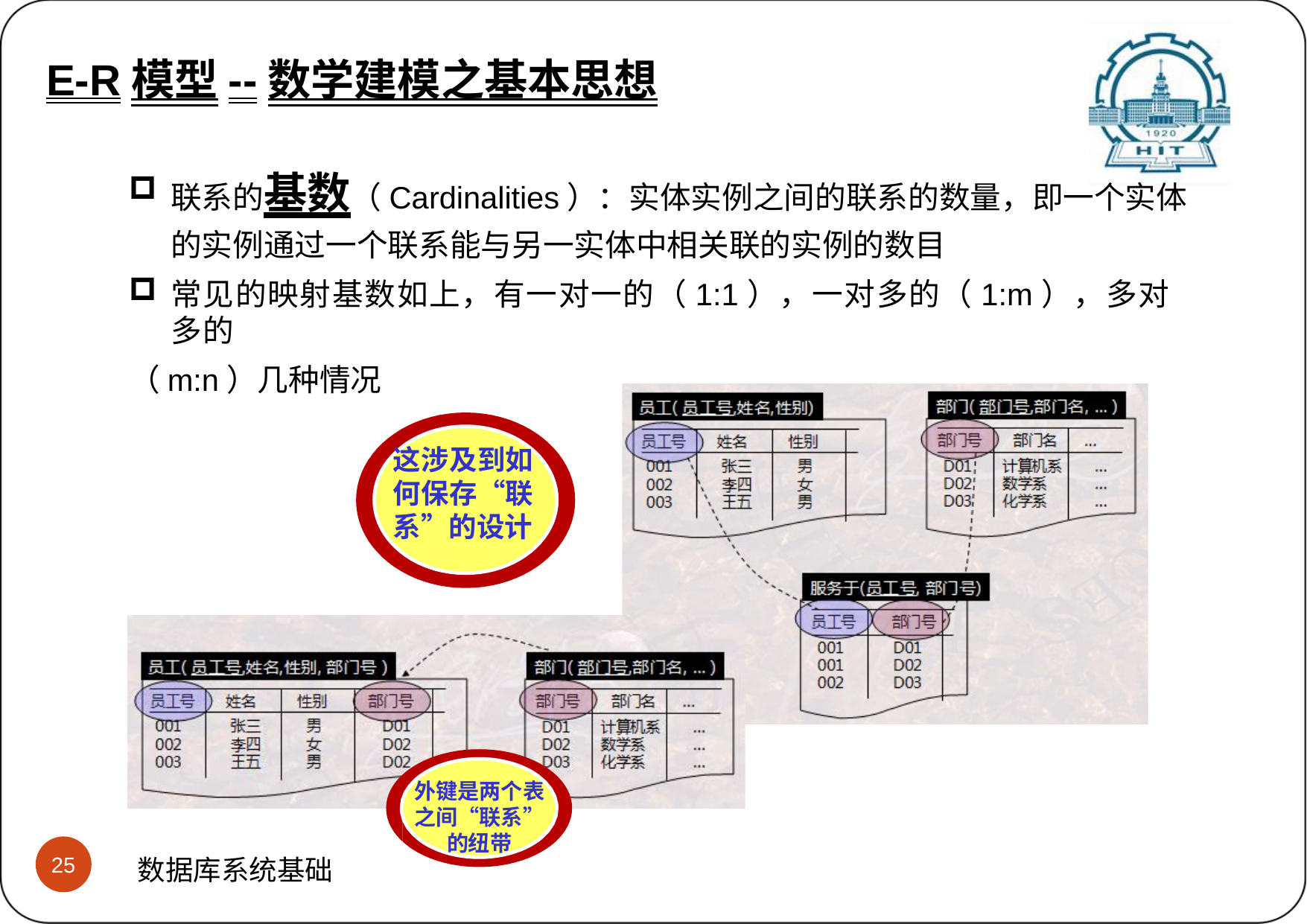

E-R模型--数学建模之基本思想
# E-R模型--数据建模之基本思想 (7)有什么样的联系需要区分呢?
联系的基数（Cardinalities）：实体实例之间的联系的数量，即一个实体 的实例通过一个联系能与另一实体中相关联的实例的数目
常见的映射基数如上，有一对一的（1:1），一对多的（1:m），多对多的
（m:n）几种情况

这涉及到如 何保存“联 系”的设计

外键是两个表 之间“联系” 的纽带